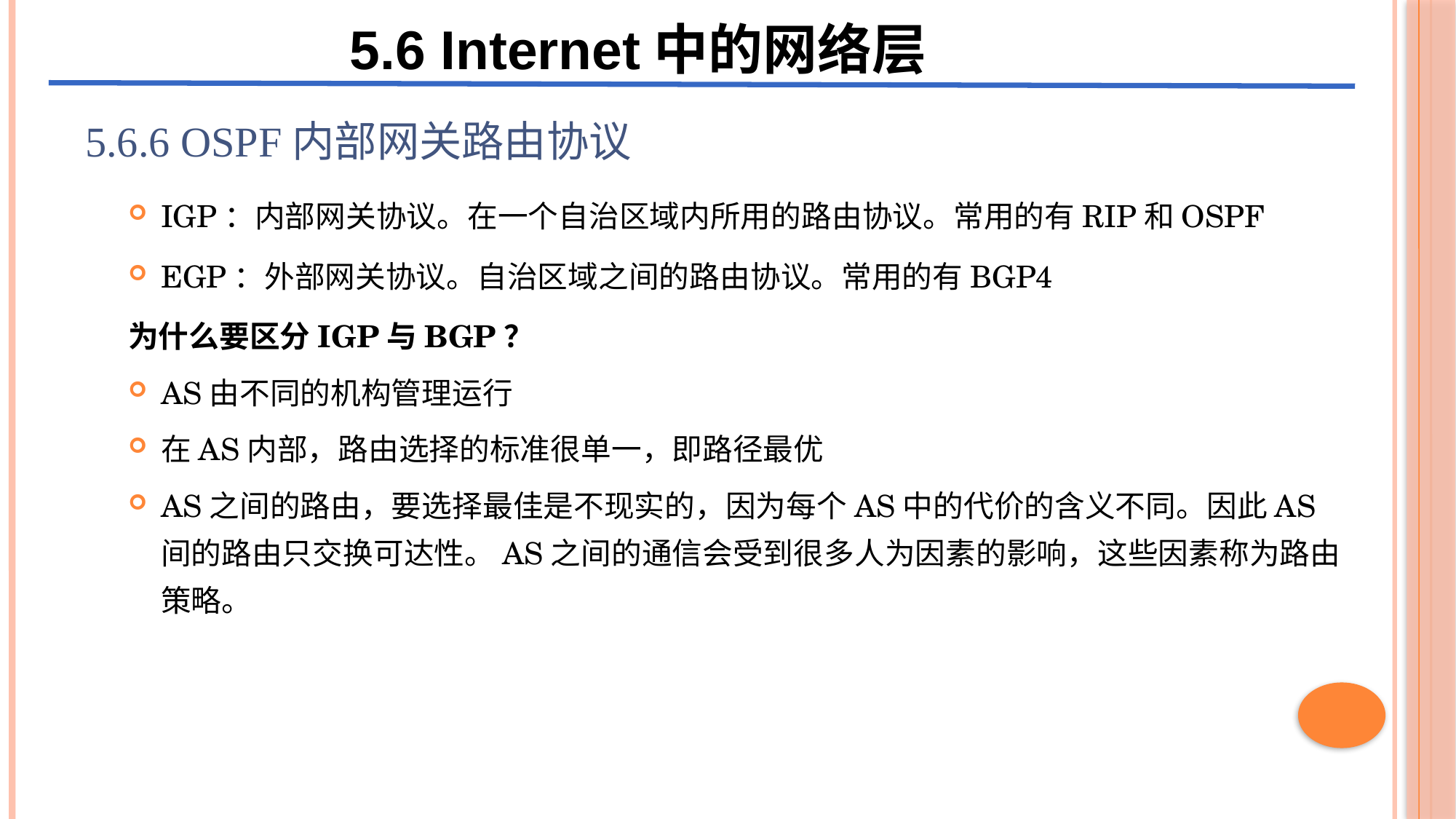

5.6 Internet中的网络层
5.6.6 OSPF内部网关路由协议
IGP：内部网关协议。在一个自治区域内所用的路由协议。常用的有RIP和OSPF
EGP：外部网关协议。自治区域之间的路由协议。常用的有BGP4
为什么要区分IGP与BGP？
AS由不同的机构管理运行
在AS内部，路由选择的标准很单一，即路径最优
AS之间的路由，要选择最佳是不现实的，因为每个AS中的代价的含义不同。因此AS间的路由只交换可达性。AS之间的通信会受到很多人为因素的影响，这些因素称为路由策略。